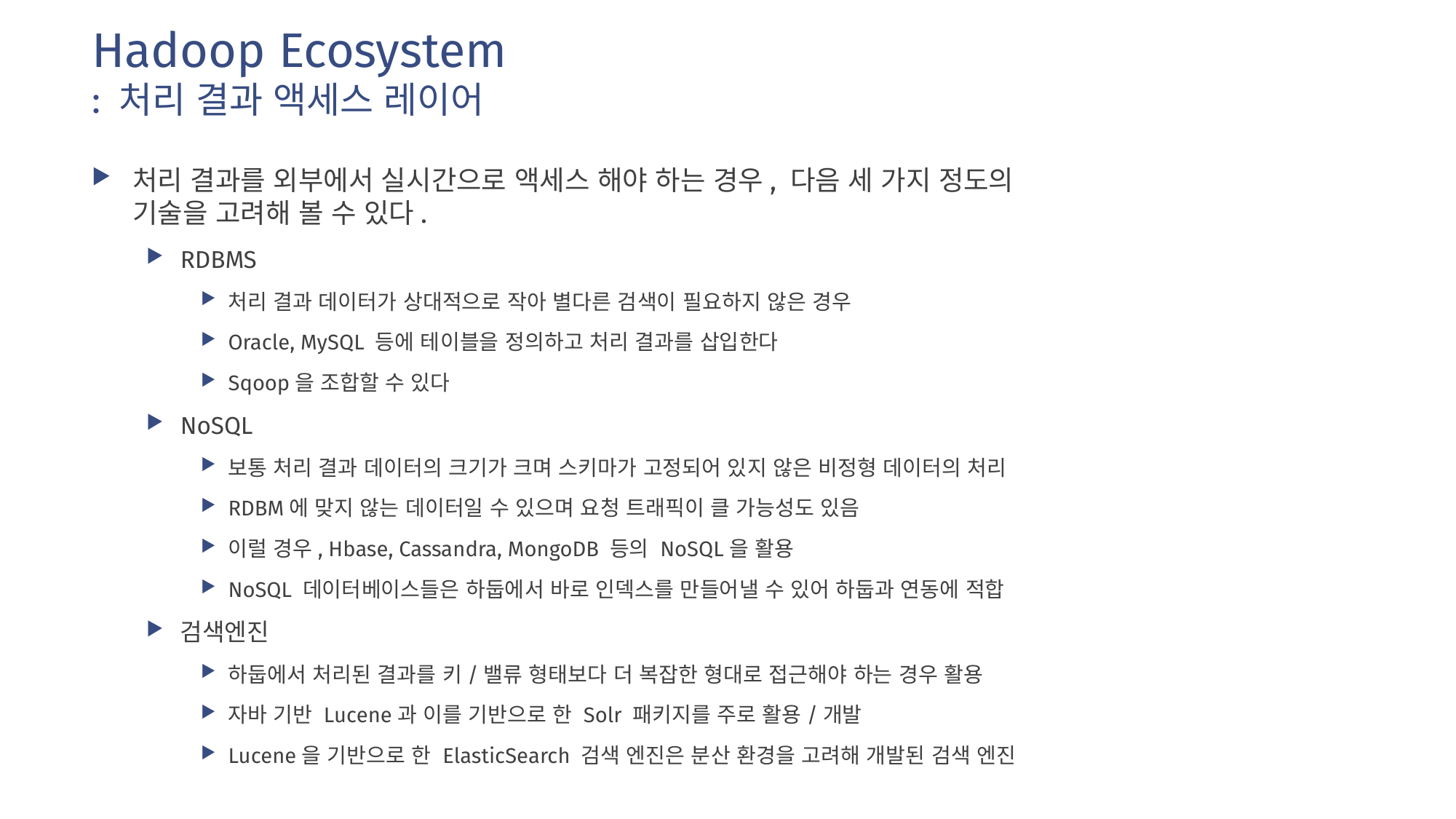

# Hadoop Ecosystem : 처리 결과 액세스 레이어
처리 결과를 외부에서 실시간으로 액세스 해야 하는 경우, 다음 세 가지 정도의 기술을 고려해 볼 수 있다.
RDBMS
처리 결과 데이터가 상대적으로 작아 별다른 검색이 필요하지 않은 경우
Oracle, MySQL 등에 테이블을 정의하고 처리 결과를 삽입한다
Sqoop을 조합할 수 있다
NoSQL
보통 처리 결과 데이터의 크기가 크며 스키마가 고정되어 있지 않은 비정형 데이터의 처리
RDBM에 맞지 않는 데이터일 수 있으며 요청 트래픽이 클 가능성도 있음
이럴 경우, Hbase, Cassandra, MongoDB 등의 NoSQL을 활용
NoSQL 데이터베이스들은 하둡에서 바로 인덱스를 만들어낼 수 있어 하둡과 연동에 적합
검색엔진
하둡에서 처리된 결과를 키/밸류 형태보다 더 복잡한 형대로 접근해야 하는 경우 활용
자바 기반 Lucene과 이를 기반으로 한 Solr 패키지를 주로 활용/개발
Lucene을 기반으로 한 ElasticSearch 검색 엔진은 분산 환경을 고려해 개발된 검색 엔진